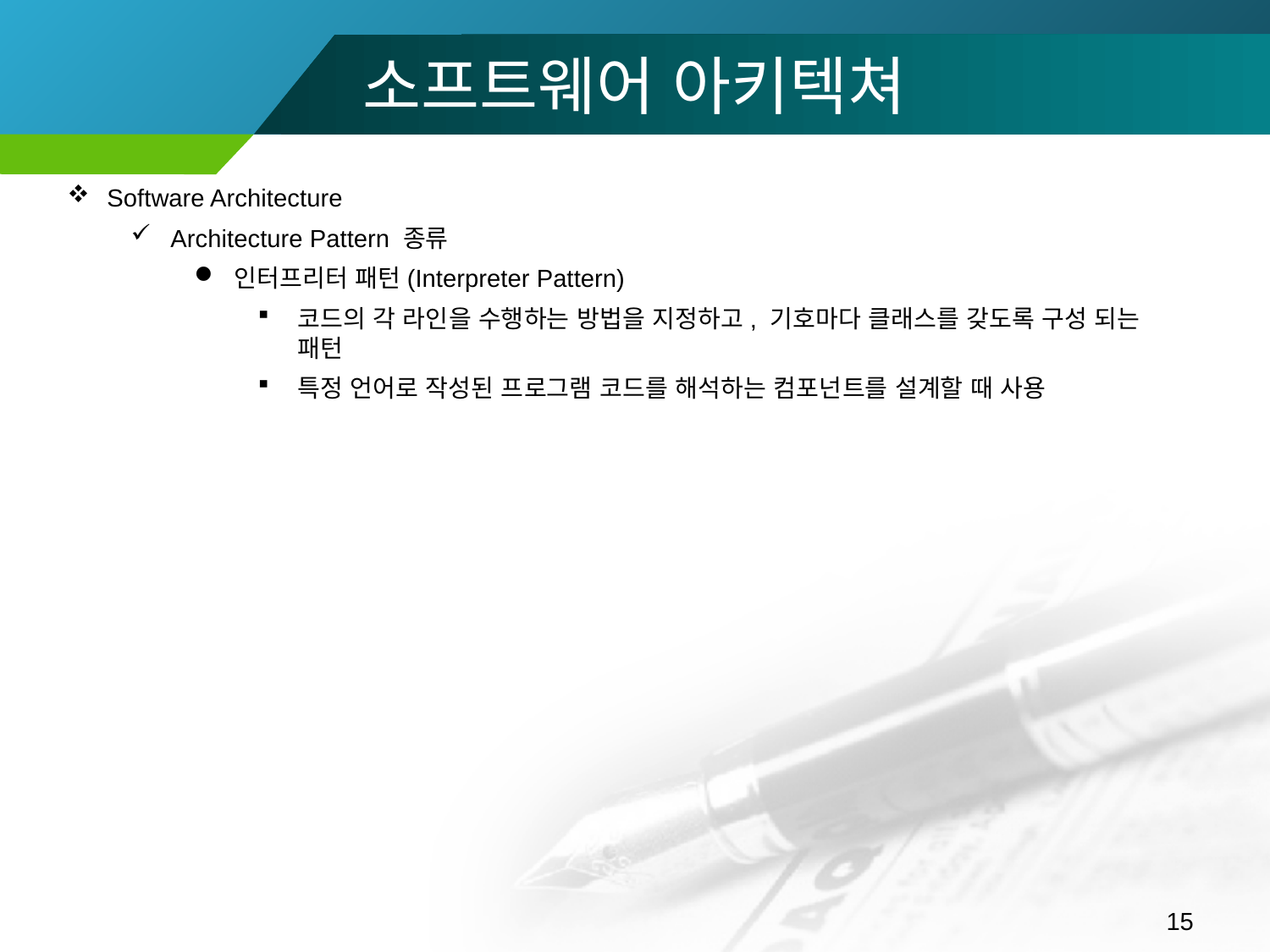

# 소프트웨어 아키텍쳐
Software Architecture
Architecture Pattern 종류
인터프리터 패턴(Interpreter Pattern)
코드의 각 라인을 수행하는 방법을 지정하고, 기호마다 클래스를 갖도록 구성 되는 패턴
특정 언어로 작성된 프로그램 코드를 해석하는 컴포넌트를 설계할 때 사용
15